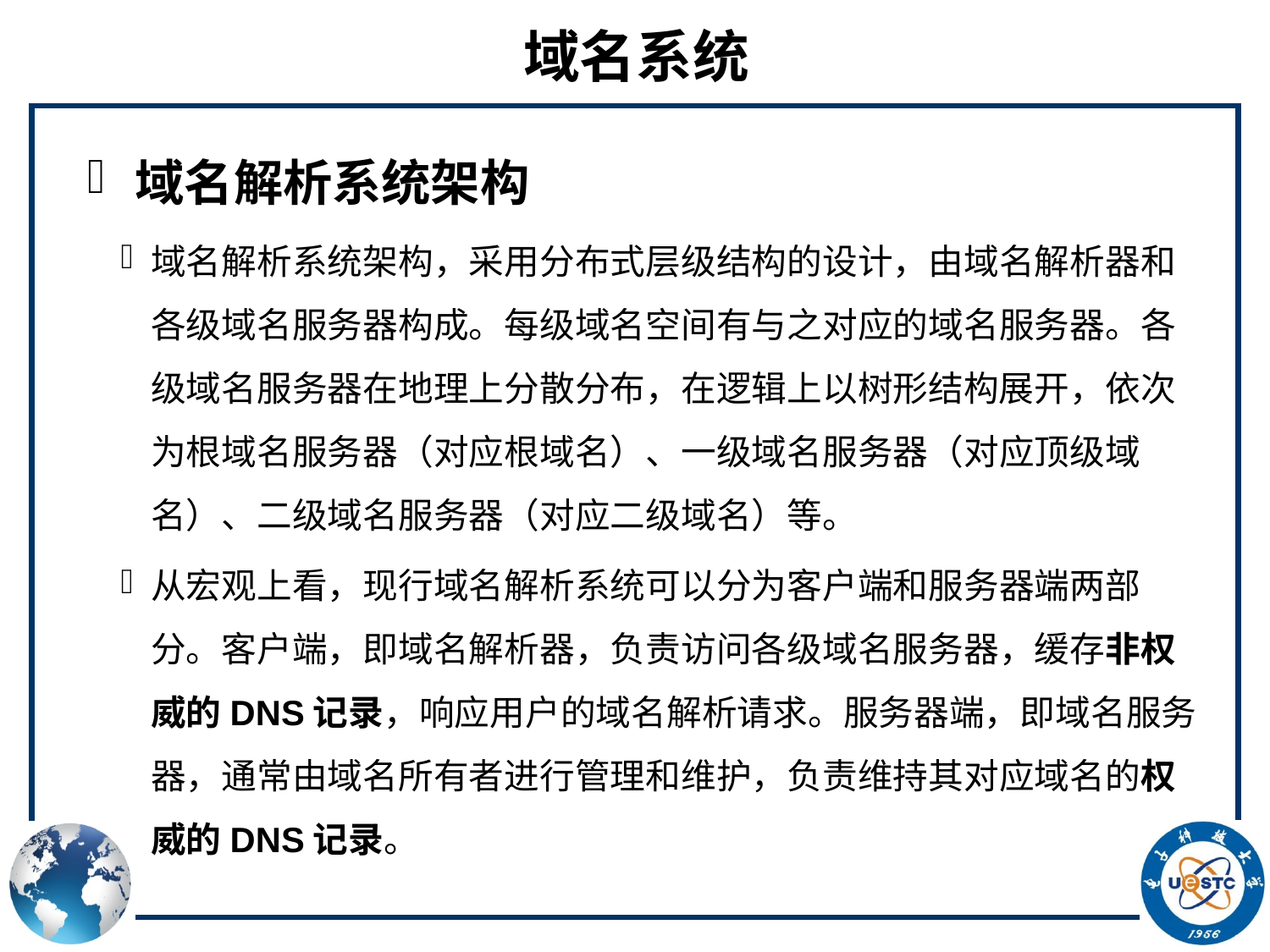

# 域名系统
域名解析系统架构
域名解析系统架构，采用分布式层级结构的设计，由域名解析器和各级域名服务器构成。每级域名空间有与之对应的域名服务器。各级域名服务器在地理上分散分布，在逻辑上以树形结构展开，依次为根域名服务器（对应根域名）、一级域名服务器（对应顶级域名）、二级域名服务器（对应二级域名）等。
从宏观上看，现行域名解析系统可以分为客户端和服务器端两部分。客户端，即域名解析器，负责访问各级域名服务器，缓存非权威的DNS记录，响应用户的域名解析请求。服务器端，即域名服务器，通常由域名所有者进行管理和维护，负责维持其对应域名的权威的DNS记录。